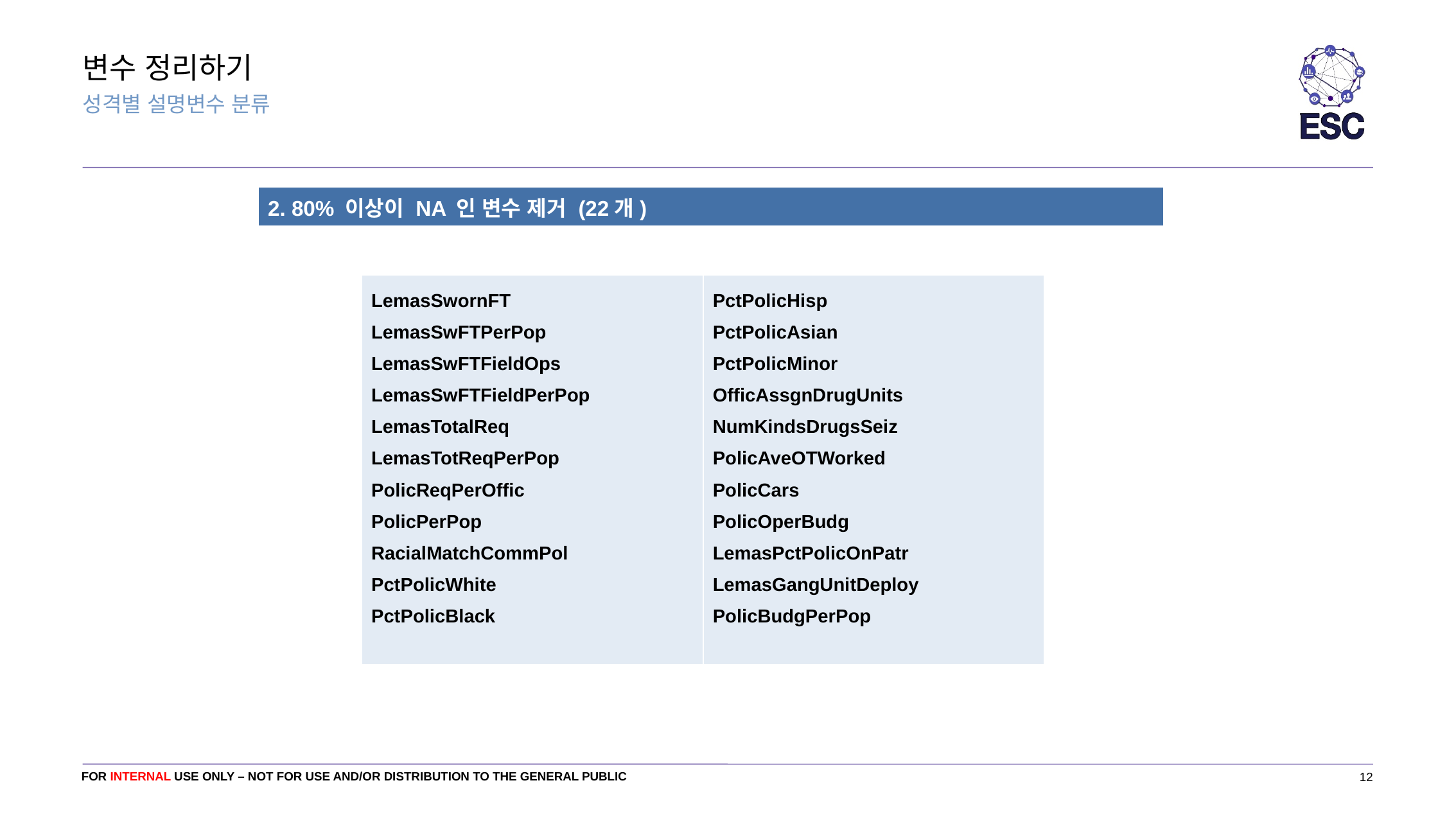

# 변수 정리하기
성격별 설명변수 분류
| 2. 80% 이상이 NA 인 변수 제거 (22개) |
| --- |

| LemasSwornFT LemasSwFTPerPop LemasSwFTFieldOps LemasSwFTFieldPerPop LemasTotalReq LemasTotReqPerPop PolicReqPerOffic PolicPerPop RacialMatchCommPol PctPolicWhite PctPolicBlack |
| --- |
| PctPolicHisp PctPolicAsian PctPolicMinor OfficAssgnDrugUnits NumKindsDrugsSeiz PolicAveOTWorked PolicCars PolicOperBudg LemasPctPolicOnPatr LemasGangUnitDeploy PolicBudgPerPop |
| --- |